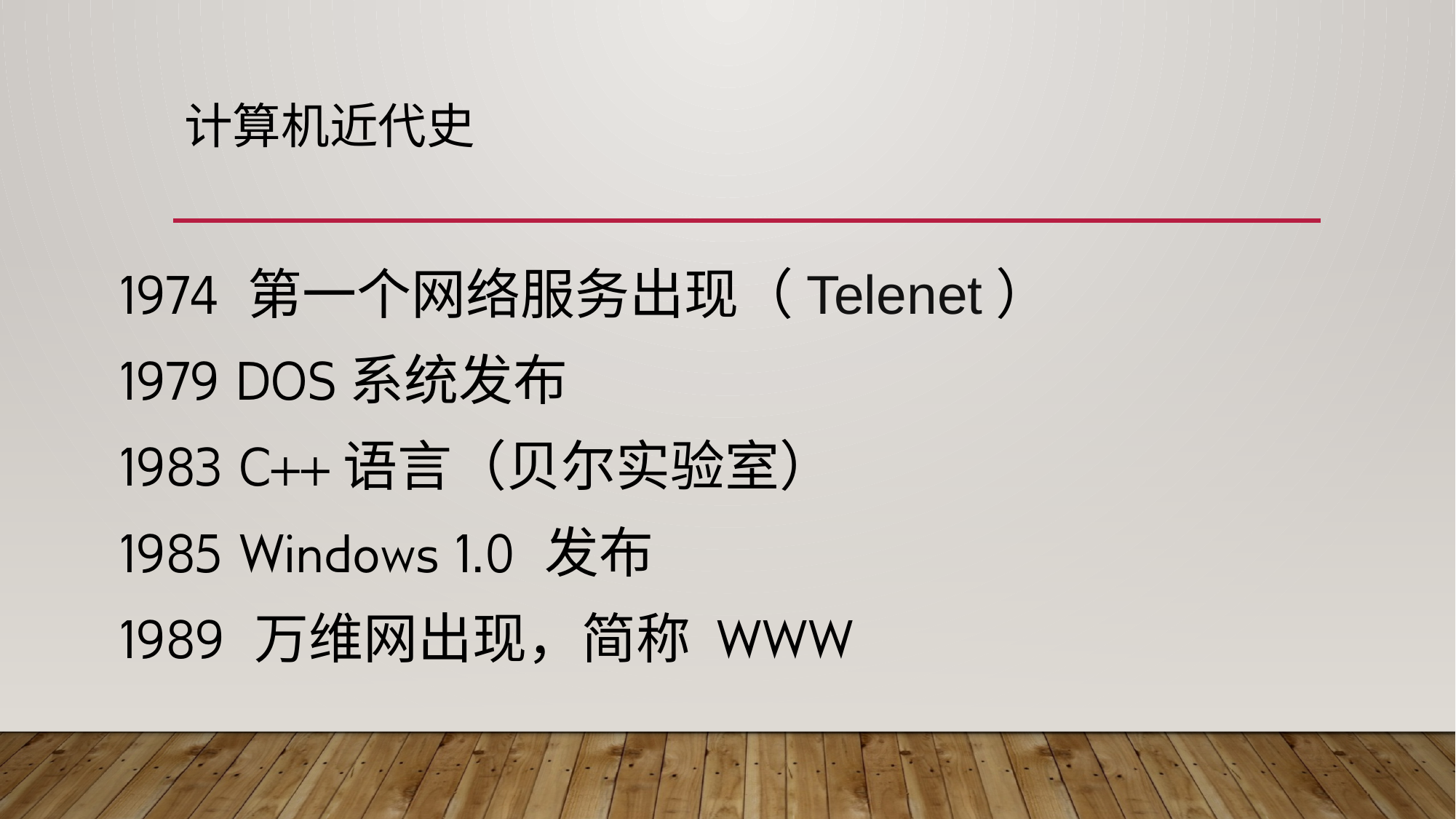

# 计算机近代史
1974 第一个网络服务出现（Telenet）
1979 DOS系统发布
1983 C++语言（贝尔实验室）
1985 Windows 1.0 发布
1989 万维网出现，简称 WWW